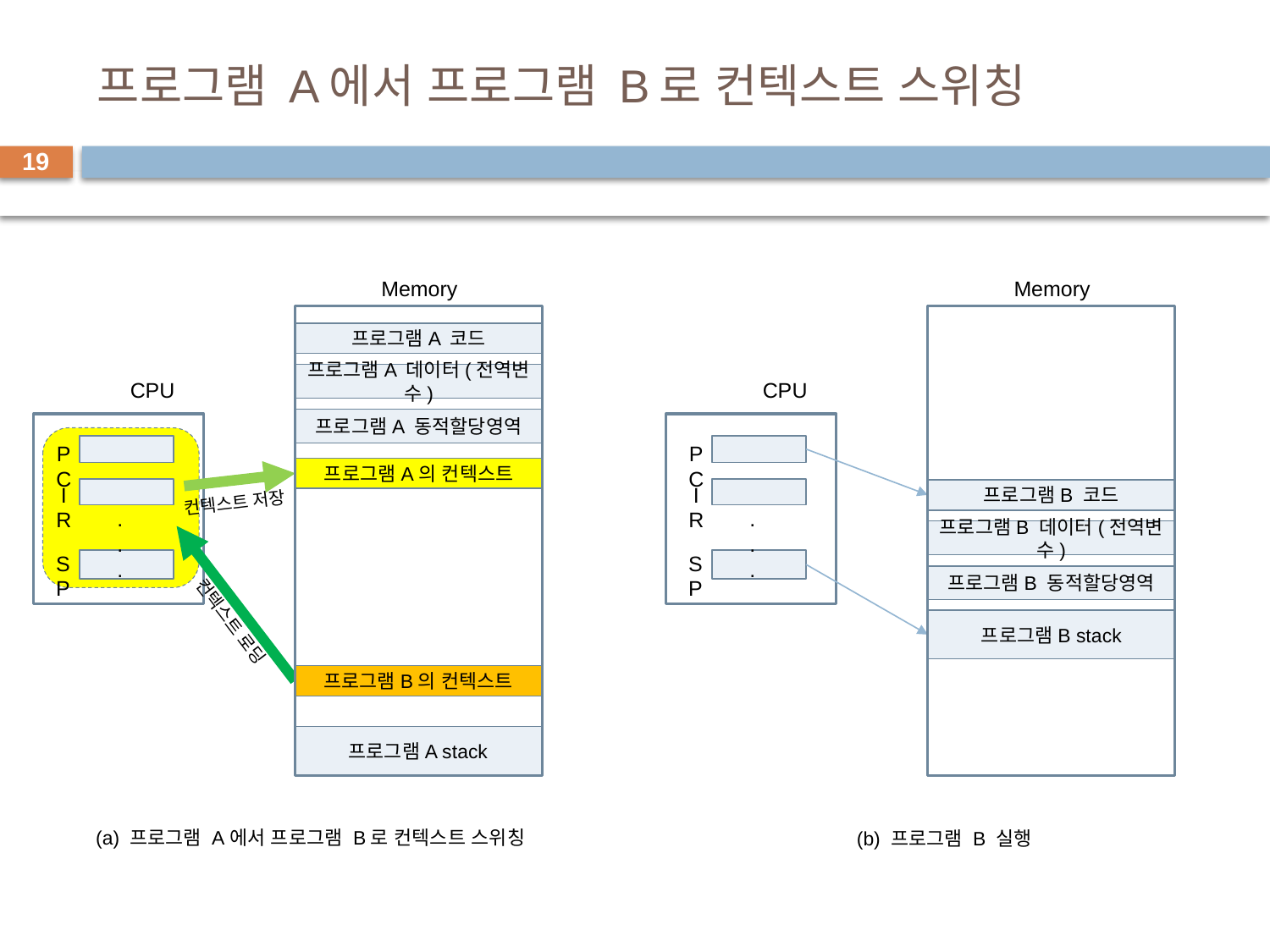

# 프로그램 A에서 프로그램 B로 컨텍스트 스위칭
19
Memory

프로그램A 코드
프로그램A 데이터(전역변수)
CPU
프로그램A 동적할당영역

PC

프로그램A의 컨텍스트
IR

컨텍스트 저장
...
SP

컨텍스트 로딩
프로그램B의 컨텍스트
프로그램A stack
Memory

CPU

PC

IR

프로그램B 코드
...
프로그램B 데이터(전역변수)
SP

프로그램B 동적할당영역
프로그램B stack
(a) 프로그램 A에서 프로그램 B로 컨텍스트 스위칭
(b) 프로그램 B 실행